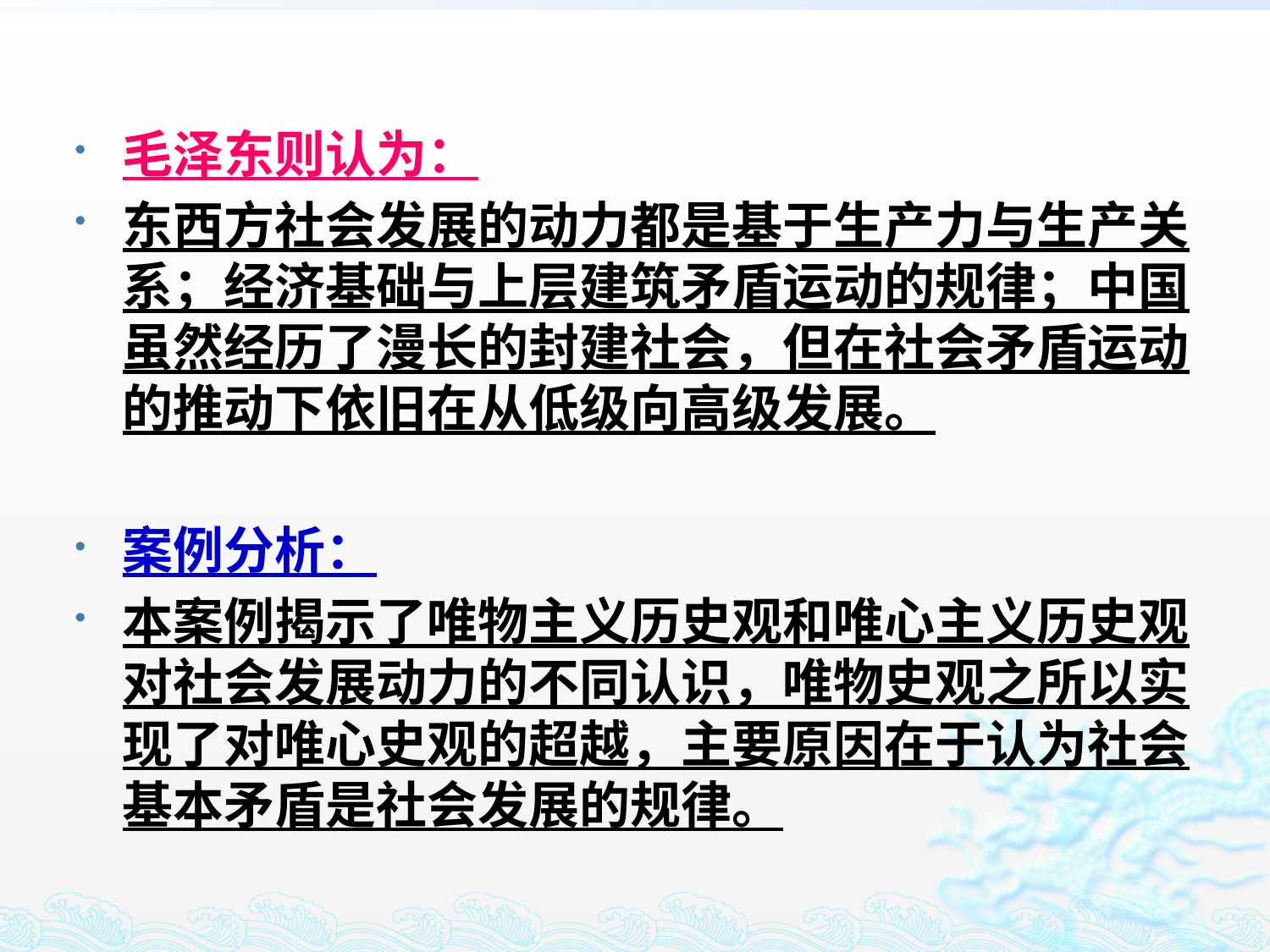

毛泽东则认为：
东西方社会发展的动力都是基于生产力与生产关系；经济基础与上层建筑矛盾运动的规律；中国虽然经历了漫长的封建社会，但在社会矛盾运动的推动下依旧在从低级向高级发展。

案例分析：
本案例揭示了唯物主义历史观和唯心主义历史观对社会发展动力的不同认识，唯物史观之所以实现了对唯心史观的超越，主要原因在于认为社会基本矛盾是社会发展的规律。